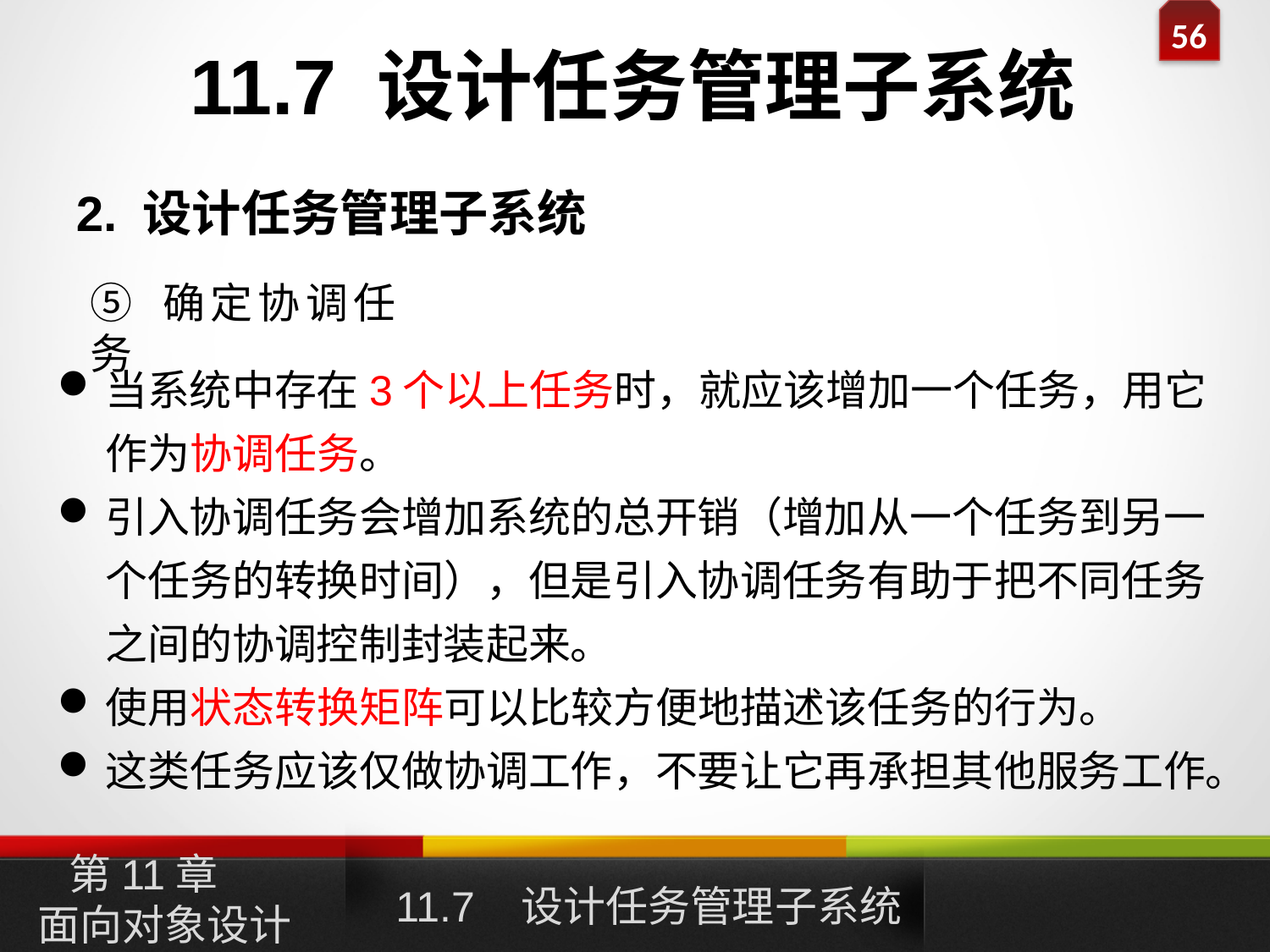

# 11.7 设计任务管理子系统
2. 设计任务管理子系统
⑤ 确定协调任务
当系统中存在3个以上任务时，就应该增加一个任务，用它作为协调任务。
引入协调任务会增加系统的总开销（增加从一个任务到另一个任务的转换时间），但是引入协调任务有助于把不同任务之间的协调控制封装起来。
使用状态转换矩阵可以比较方便地描述该任务的行为。
这类任务应该仅做协调工作，不要让它再承担其他服务工作。
11.7   设计任务管理子系统